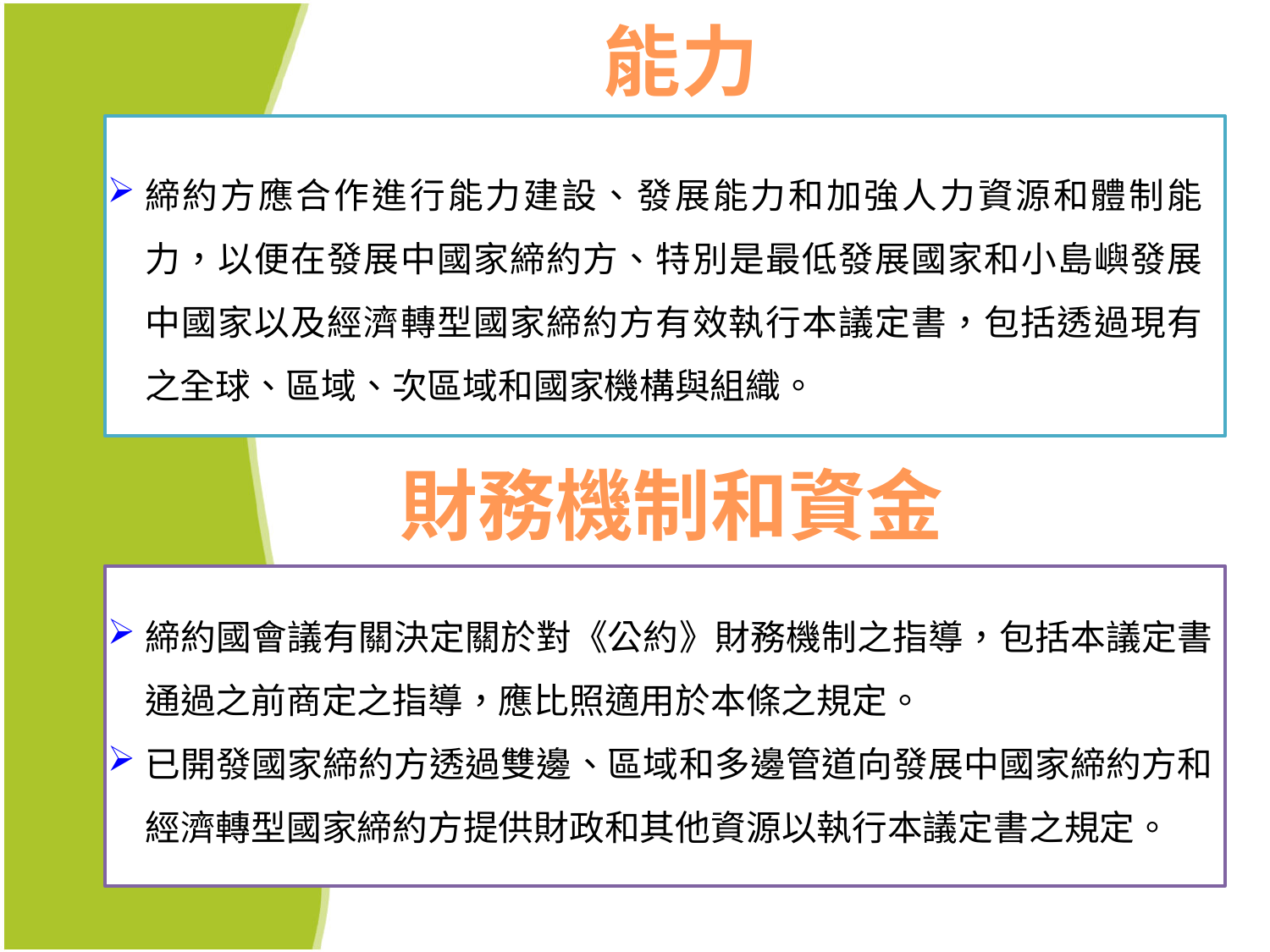

能力

締約方應合作進行能力建設、發展能力和加強人力資源和體制能力，以便在發展中國家締約方、特別是最低發展國家和小島嶼發展中國家以及經濟轉型國家締約方有效執行本議定書，包括透過現有之全球、區域、次區域和國家機構與組織。
財務機制和資金

締約國會議有關決定關於對《公約》財務機制之指導，包括本議定書通過之前商定之指導，應比照適用於本條之規定。
已開發國家締約方透過雙邊、區域和多邊管道向發展中國家締約方和經濟轉型國家締約方提供財政和其他資源以執行本議定書之規定。